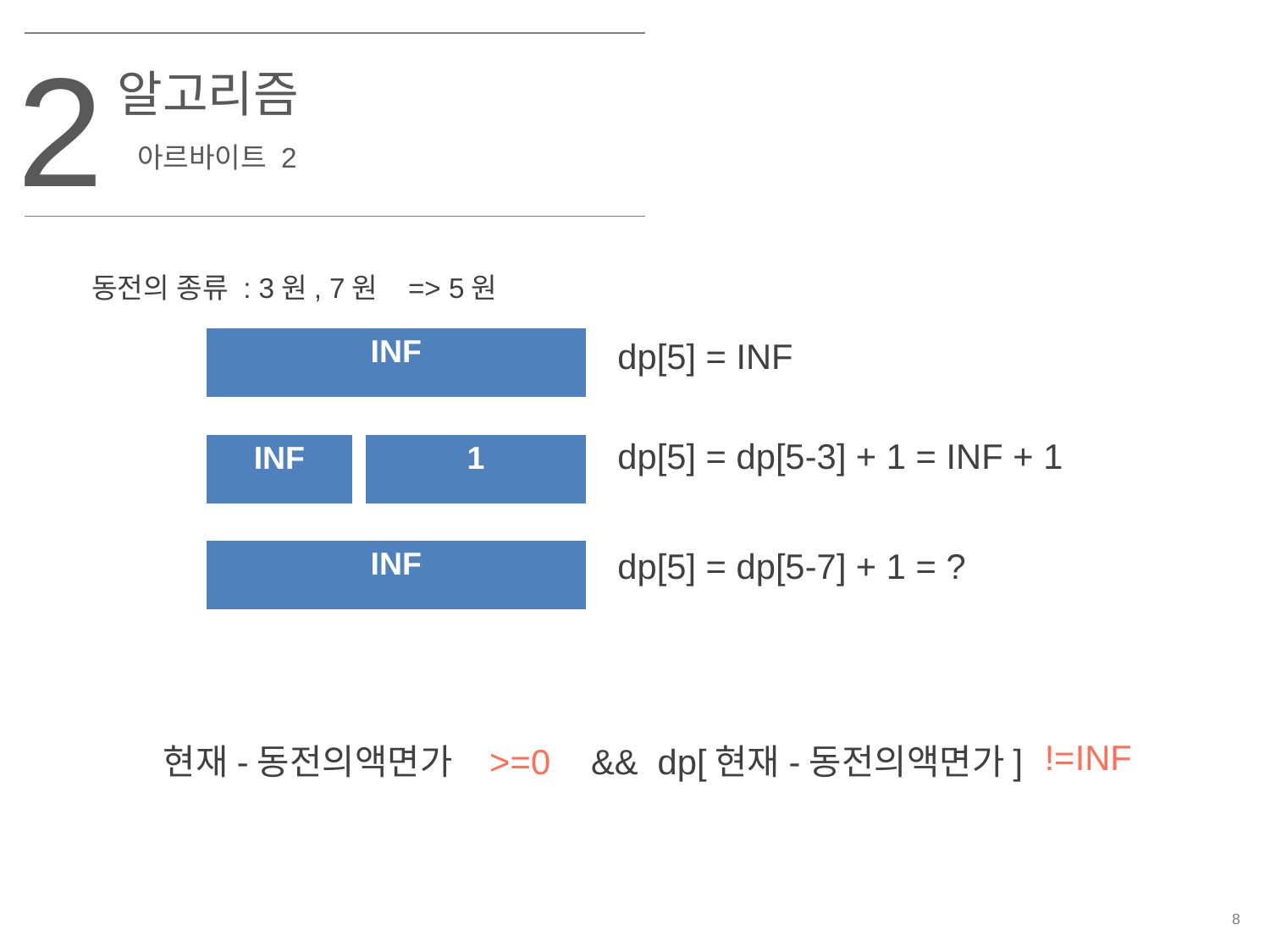

2
알고리즘
아르바이트 2
동전의 종류 : 3원, 7원   => 5원
dp[5] = INF
| INF |
| --- |
dp[5] = dp[5-3] + 1 = INF + 1
| INF |
| --- |
| 1 |
| --- |
dp[5] = dp[5-7] + 1 = ?
| INF |
| --- |
!=INF
   현재-동전의액면가
>=0
&&  dp[현재-동전의액면가]